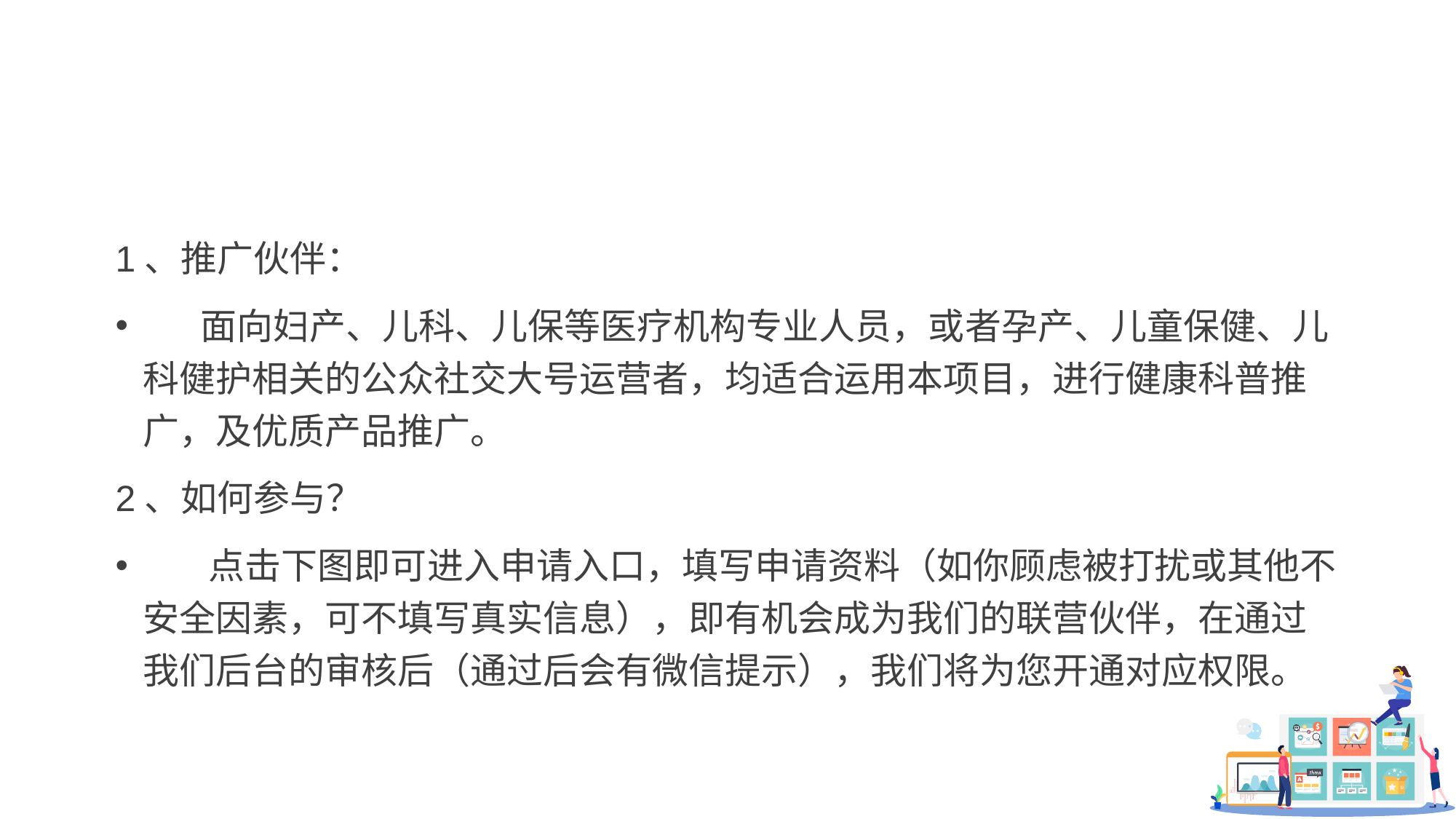

#
1、推广伙伴：
      面向妇产、儿科、儿保等医疗机构专业人员，或者孕产、儿童保健、儿科健护相关的公众社交大号运营者，均适合运用本项目，进行健康科普推广，及优质产品推广。
2、如何参与？
       点击下图即可进入申请入口，填写申请资料（如你顾虑被打扰或其他不安全因素，可不填写真实信息），即有机会成为我们的联营伙伴，在通过我们后台的审核后（通过后会有微信提示），我们将为您开通对应权限。